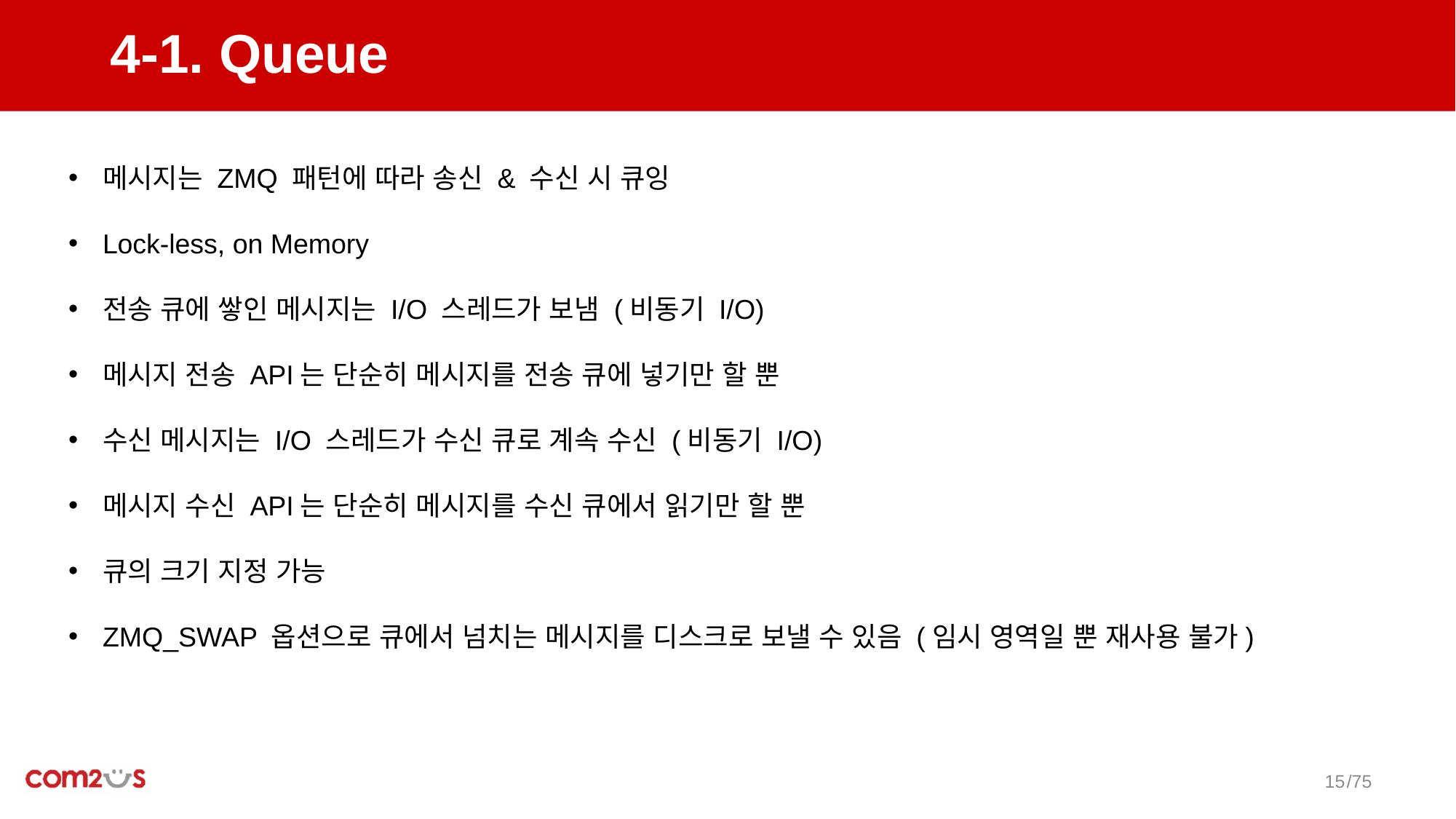

# 4-1. Queue
메시지는 ZMQ 패턴에 따라 송신 & 수신 시 큐잉

Lock-less, on Memory

전송 큐에 쌓인 메시지는 I/O 스레드가 보냄 (비동기 I/O)

메시지 전송 API는 단순히 메시지를 전송 큐에 넣기만 할 뿐

수신 메시지는 I/O 스레드가 수신 큐로 계속 수신 (비동기 I/O)

메시지 수신 API는 단순히 메시지를 수신 큐에서 읽기만 할 뿐

큐의 크기 지정 가능

ZMQ_SWAP 옵션으로 큐에서 넘치는 메시지를 디스크로 보낼 수 있음 (임시 영역일 뿐 재사용 불가)
15